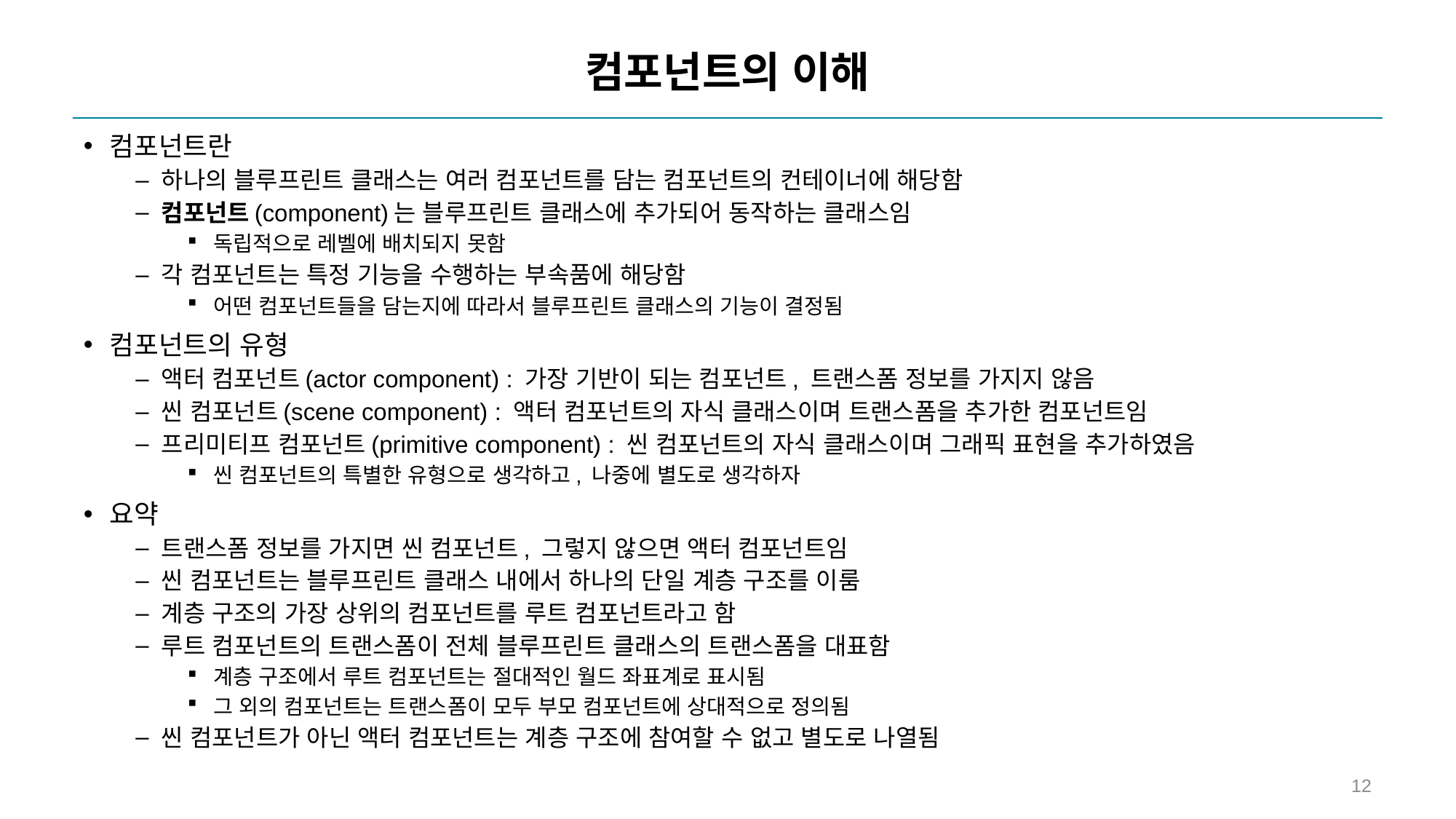

# 컴포넌트의 이해
컴포넌트란
하나의 블루프린트 클래스는 여러 컴포넌트를 담는 컴포넌트의 컨테이너에 해당함
컴포넌트(component)는 블루프린트 클래스에 추가되어 동작하는 클래스임
독립적으로 레벨에 배치되지 못함
각 컴포넌트는 특정 기능을 수행하는 부속품에 해당함
어떤 컴포넌트들을 담는지에 따라서 블루프린트 클래스의 기능이 결정됨
컴포넌트의 유형
액터 컴포넌트(actor component) : 가장 기반이 되는 컴포넌트, 트랜스폼 정보를 가지지 않음
씬 컴포넌트(scene component) : 액터 컴포넌트의 자식 클래스이며 트랜스폼을 추가한 컴포넌트임
프리미티프 컴포넌트(primitive component) : 씬 컴포넌트의 자식 클래스이며 그래픽 표현을 추가하였음
씬 컴포넌트의 특별한 유형으로 생각하고, 나중에 별도로 생각하자
요약
트랜스폼 정보를 가지면 씬 컴포넌트, 그렇지 않으면 액터 컴포넌트임
씬 컴포넌트는 블루프린트 클래스 내에서 하나의 단일 계층 구조를 이룸
계층 구조의 가장 상위의 컴포넌트를 루트 컴포넌트라고 함
루트 컴포넌트의 트랜스폼이 전체 블루프린트 클래스의 트랜스폼을 대표함
계층 구조에서 루트 컴포넌트는 절대적인 월드 좌표계로 표시됨
그 외의 컴포넌트는 트랜스폼이 모두 부모 컴포넌트에 상대적으로 정의됨
씬 컴포넌트가 아닌 액터 컴포넌트는 계층 구조에 참여할 수 없고 별도로 나열됨

12